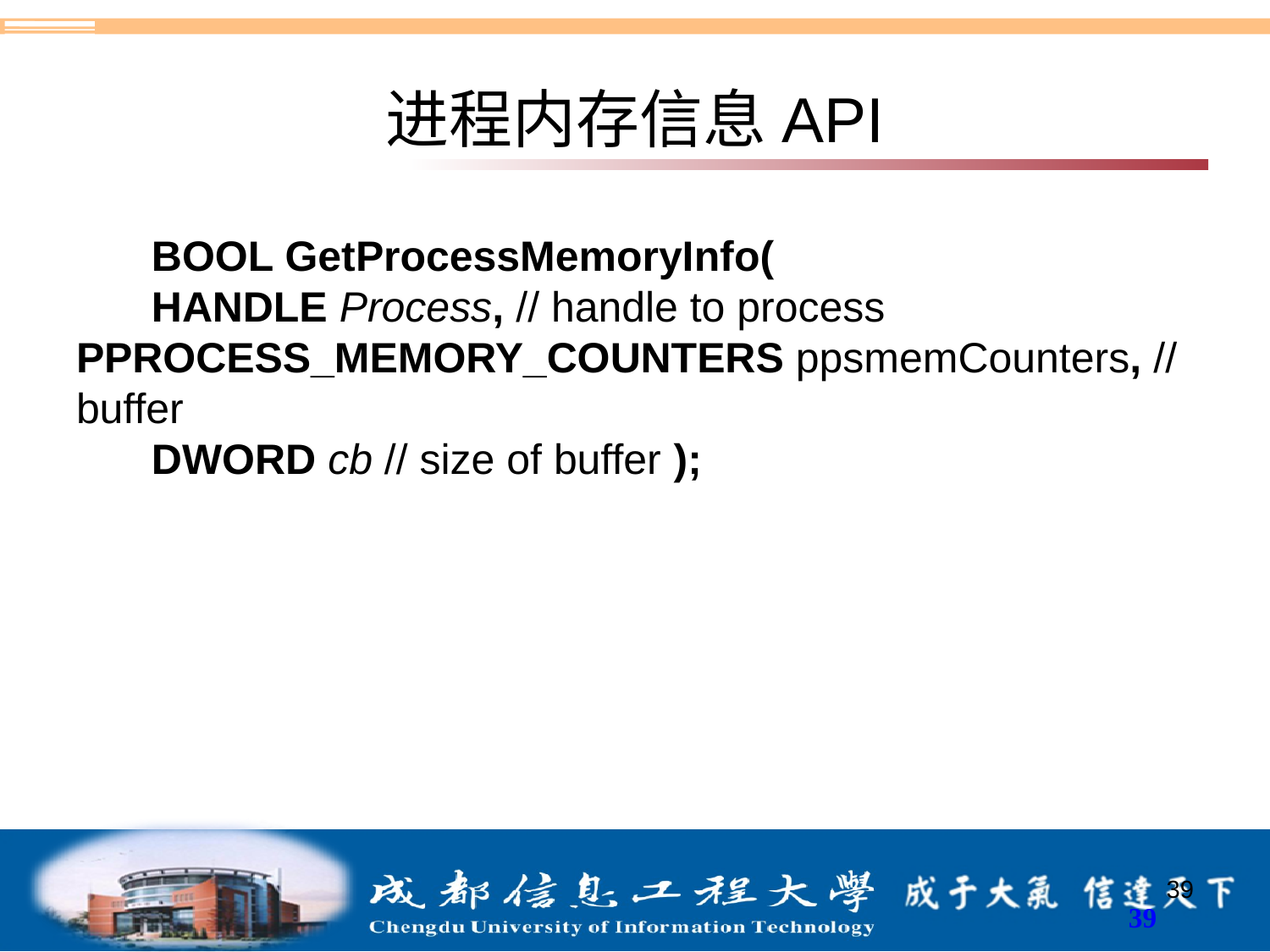

# 进程内存信息API
BOOL GetProcessMemoryInfo(
HANDLE Process, // handle to process PPROCESS_MEMORY_COUNTERS ppsmemCounters, // buffer
DWORD cb // size of buffer );